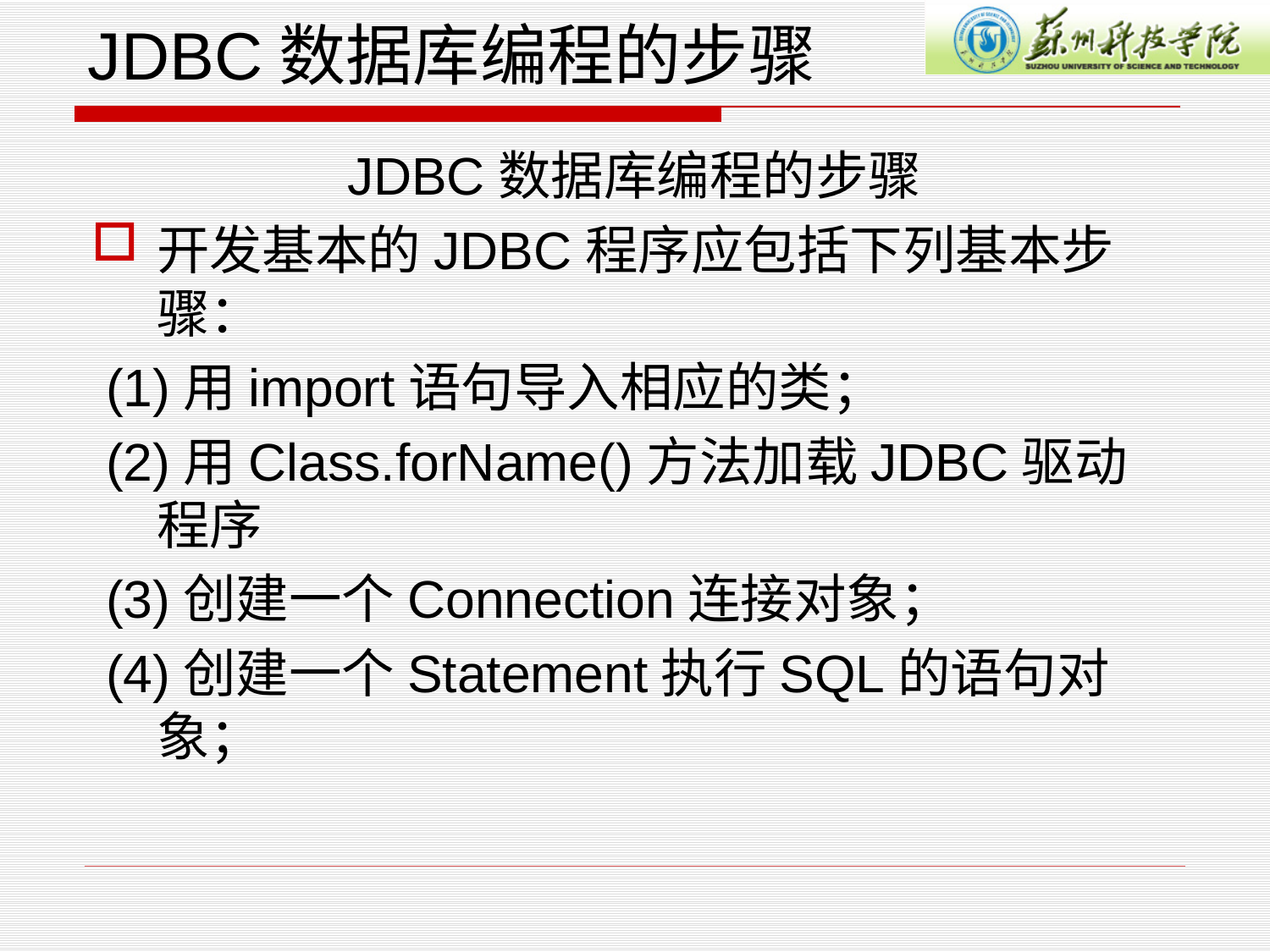

# JDBC数据库编程的步骤
JDBC数据库编程的步骤
开发基本的JDBC程序应包括下列基本步骤：
 (1)用import语句导入相应的类；
 (2)用Class.forName()方法加载JDBC驱动程序
 (3)创建一个Connection连接对象；
 (4)创建一个Statement执行SQL的语句对象；